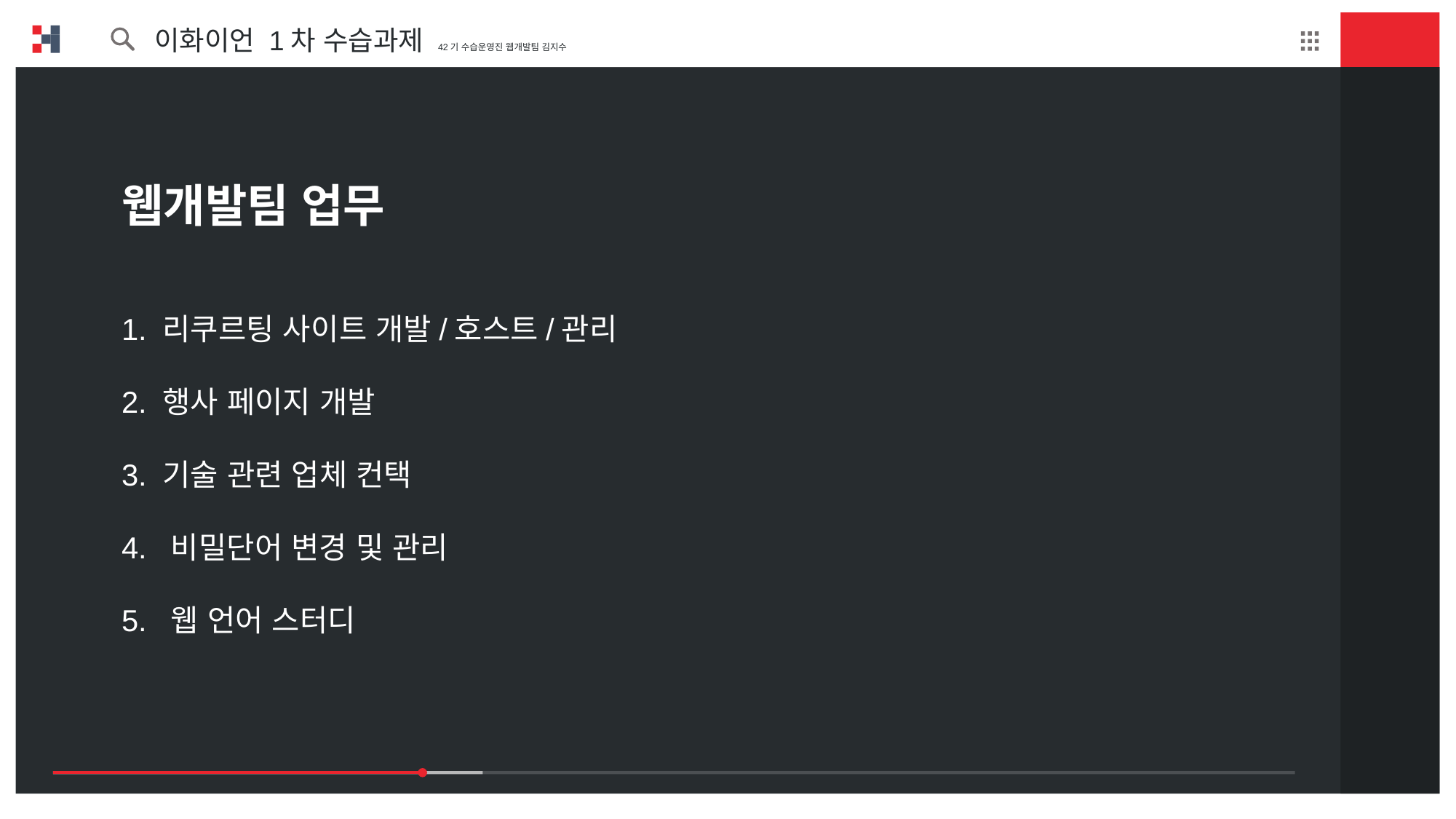

이화이언 1차 수습과제 42기 수습운영진 웹개발팀 김지수

웹개발팀 업무

리쿠르팅 사이트 개발/호스트/관리

행사 페이지 개발

기술 관련 업체 컨택

4.  비밀단어 변경 및 관리

5.  웹 언어 스터디